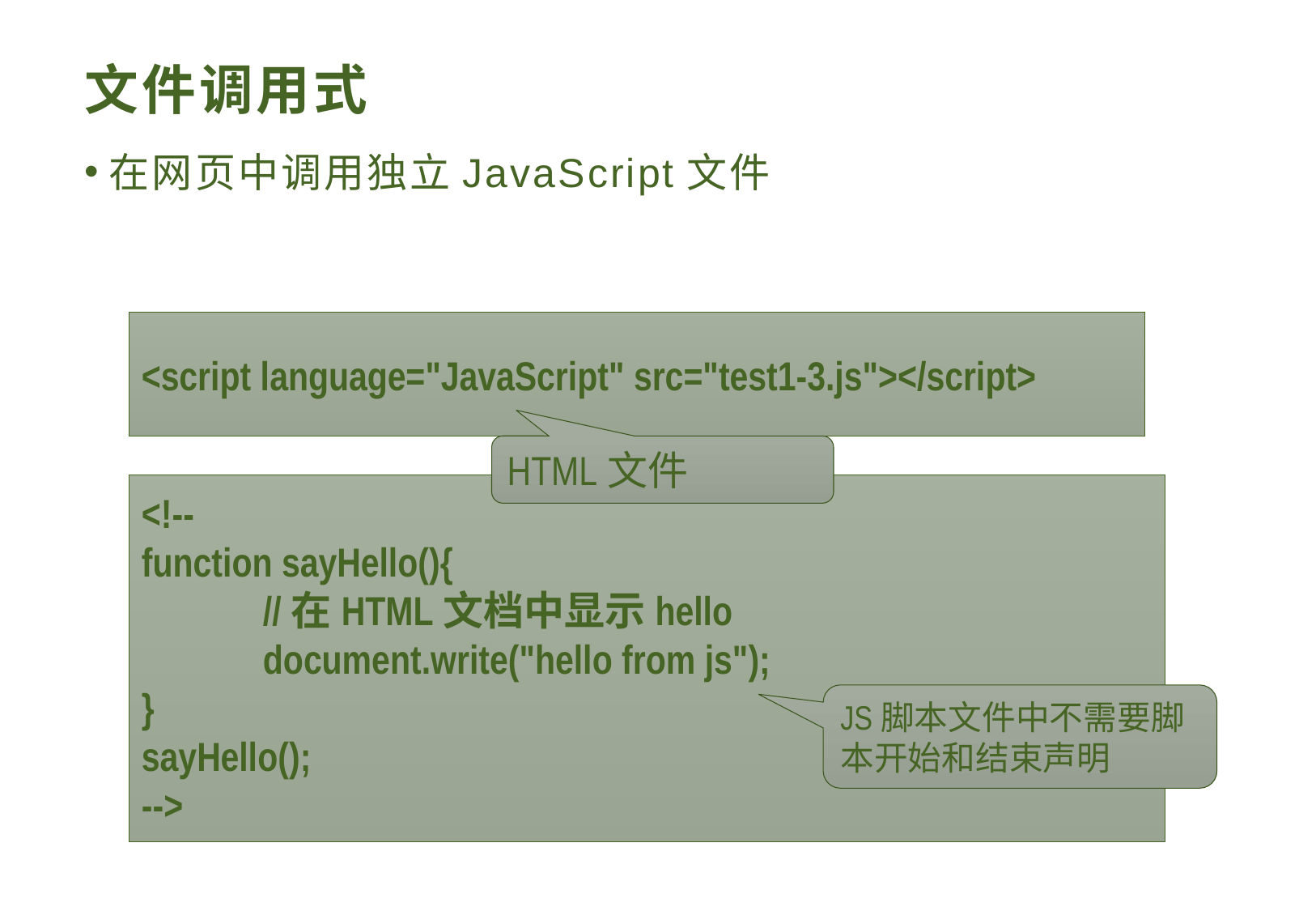

# 文件调用式
在网页中调用独立JavaScript文件
<script language="JavaScript" src="test1-3.js"></script>
HTML文件
<!--
function sayHello(){
	//在HTML文档中显示hello
	document.write("hello from js");
}
sayHello();
-->
JS脚本文件中不需要脚本开始和结束声明